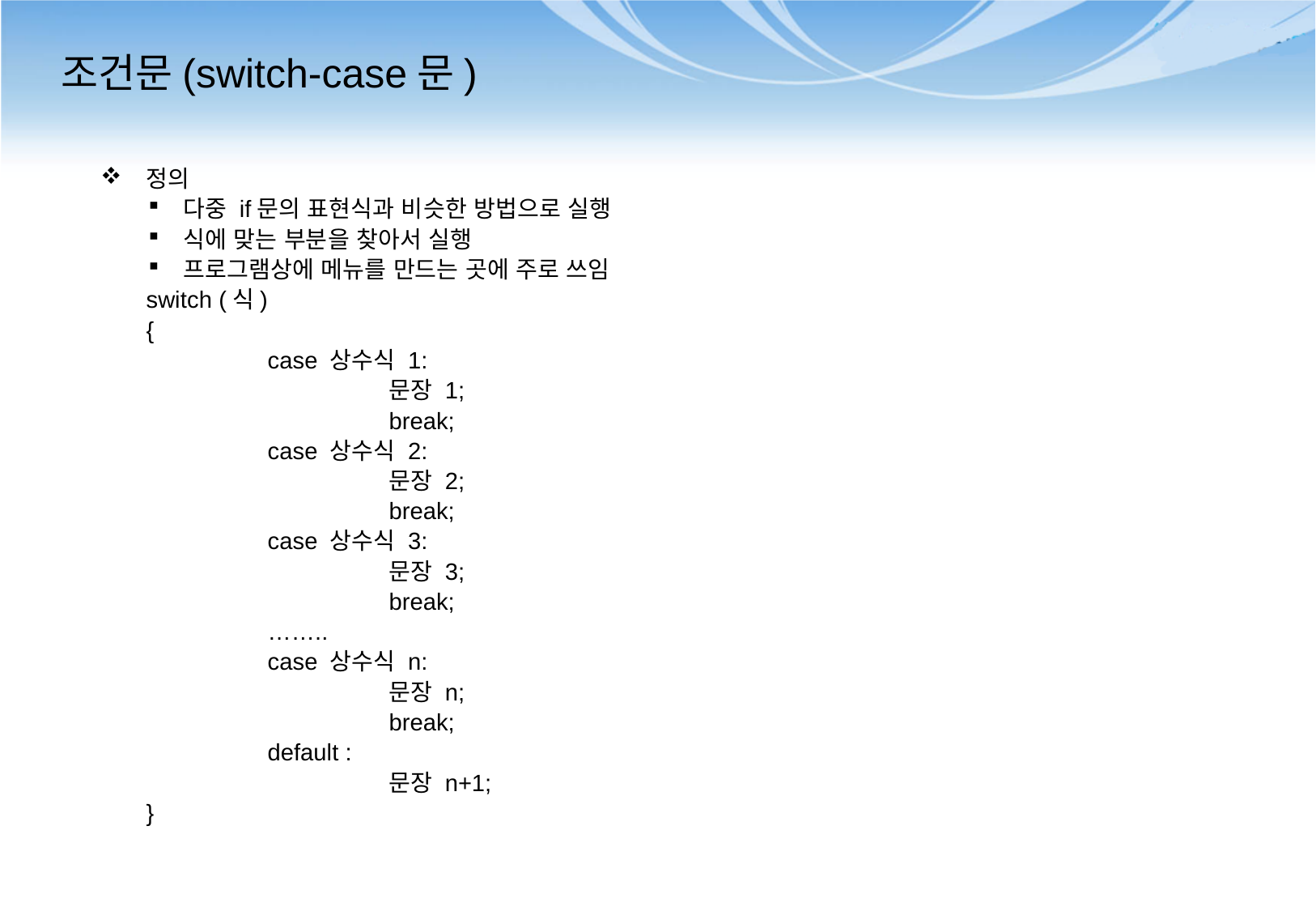

# 조건문(switch-case문)
정의
다중 if문의 표현식과 비슷한 방법으로 실행
식에 맞는 부분을 찾아서 실행
프로그램상에 메뉴를 만드는 곳에 주로 쓰임
	switch (식)
	{
		case 상수식 1:
			문장 1;
			break;
		case 상수식 2:
			문장 2;
			break;
		case 상수식 3:
			문장 3;
			break;
		……..
		case 상수식 n:
			문장 n;
			break;
		default :
			문장 n+1;
	}